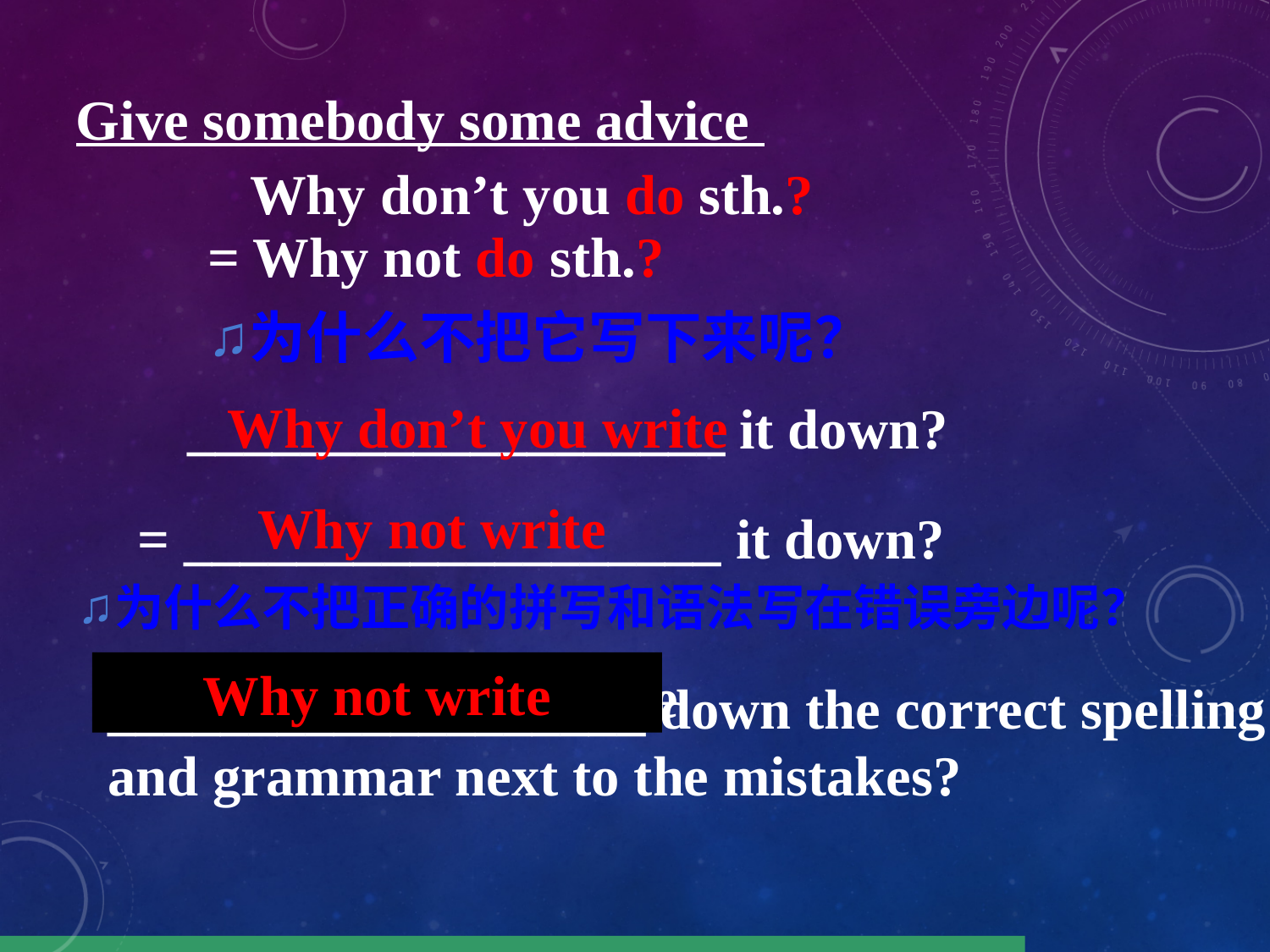

Give somebody some advice
   Why don’t you do sth.?
= Why not do sth.?
为什么不把它写下来呢？
Why don’t you write
___________________ it down?
Why not write
= ___________________ it down?
为什么不把正确的拼写和语法写在错误旁边呢？
Why not write
Why don’t you write
___________________ down the correct spelling and grammar next to the mistakes?